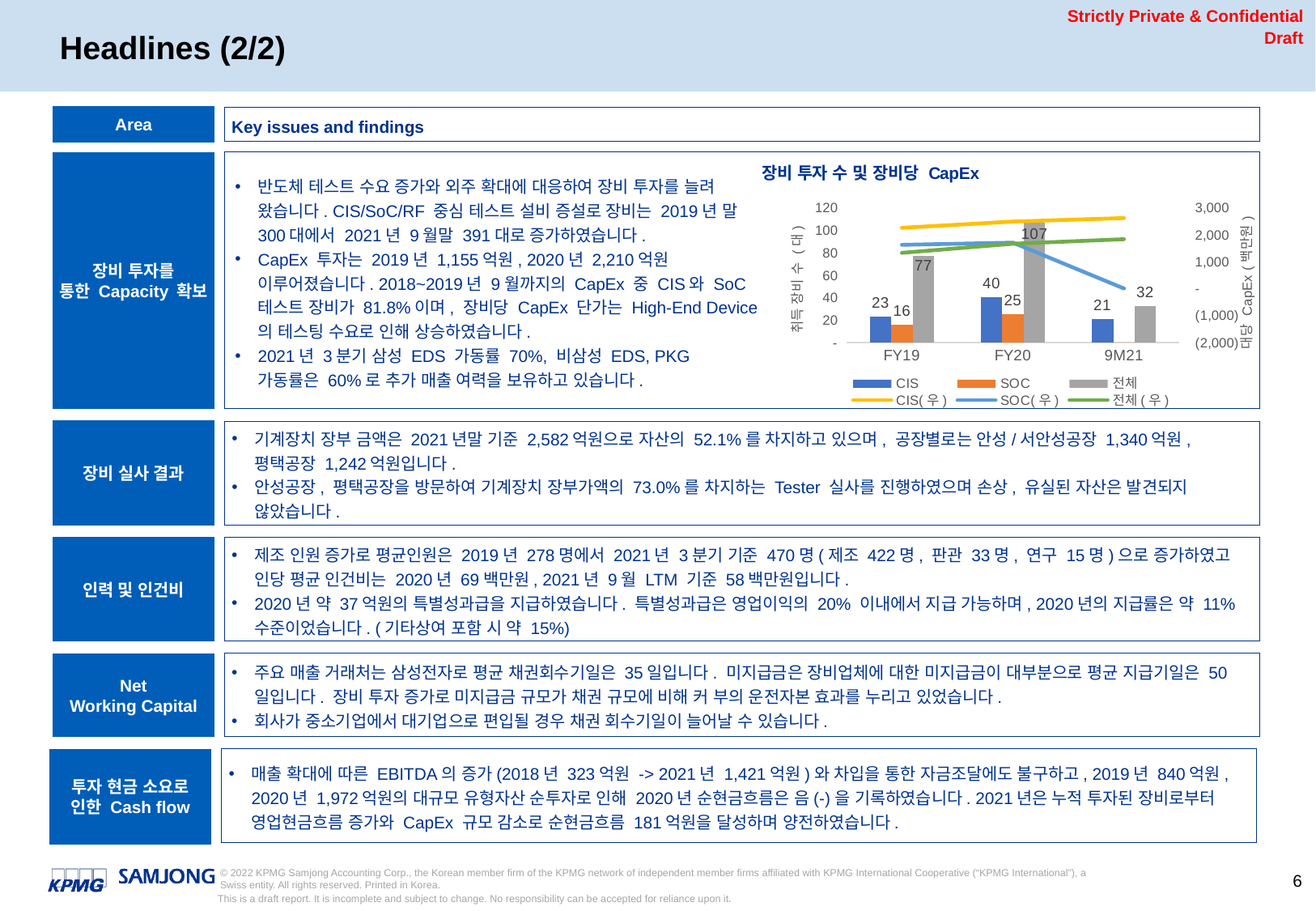

# Headlines (2/2)
Area
Area
Key issues and findings

장비 투자를
통한 Capacity 확보

### Chart: 장비 투자 수 및 장비당 CapEx

| Category | CIS | SOC | 전체 | CIS(우) | SOC(우) | 전체(우) |
|---|---|---|---|---|---|---|
| FY19 | 23.0 | 16.0 | 77.0 | 2253.0 | 1621.0 | 1326.0 |
| FY20 | 40.0 | 25.0 | 107.0 | 2486.0 | 1703.0 | 1663.0 |
| 9M21 | 21.0 | None | 32.0 | 2616.0 | None | 1831.0 |
반도체 테스트 수요 증가와 외주 확대에 대응하여 장비 투자를 늘려 왔습니다. CIS/SoC/RF 중심 테스트 설비 증설로 장비는 2019년 말 300대에서 2021년 9월말 391대로 증가하였습니다.
CapEx 투자는 2019년 1,155억원, 2020년 2,210억원 이루어졌습니다. 2018~2019년 9월까지의 CapEx 중 CIS와 SoC 테스트 장비가 81.8%이며, 장비당 CapEx 단가는 High-End Device의 테스팅 수요로 인해 상승하였습니다.
2021년 3분기 삼성 EDS 가동률 70%, 비삼성 EDS, PKG 가동률은 60%로 추가 매출 여력을 보유하고 있습니다.
기계장치 장부 금액은 2021년말 기준 2,582억원으로 자산의 52.1%를 차지하고 있으며, 공장별로는 안성/서안성공장 1,340억원, 평택공장 1,242억원입니다.
안성공장, 평택공장을 방문하여 기계장치 장부가액의 73.0%를 차지하는 Tester 실사를 진행하였으며 손상, 유실된 자산은 발견되지 않았습니다.
장비 실사 결과
제조 인원 증가로 평균인원은 2019년 278명에서 2021년 3분기 기준 470명(제조 422명, 판관 33명, 연구 15명)으로 증가하였고 인당 평균 인건비는 2020년 69백만원, 2021년 9월 LTM 기준 58백만원입니다.
2020년 약 37억원의 특별성과급을 지급하였습니다. 특별성과급은 영업이익의 20% 이내에서 지급 가능하며, 2020년의 지급률은 약 11%수준이었습니다. (기타상여 포함 시 약 15%)
인력 및 인건비
주요 매출 거래처는 삼성전자로 평균 채권회수기일은 35일입니다. 미지급금은 장비업체에 대한 미지급금이 대부분으로 평균 지급기일은 50일입니다. 장비 투자 증가로 미지급금 규모가 채권 규모에 비해 커 부의 운전자본 효과를 누리고 있었습니다.
회사가 중소기업에서 대기업으로 편입될 경우 채권 회수기일이 늘어날 수 있습니다.
Net
Working Capital
매출 확대에 따른 EBITDA의 증가(2018년 323억원 -> 2021년 1,421억원)와 차입을 통한 자금조달에도 불구하고, 2019년 840억원, 2020년 1,972억원의 대규모 유형자산 순투자로 인해 2020년 순현금흐름은 음(-)을 기록하였습니다. 2021년은 누적 투자된 장비로부터 영업현금흐름 증가와 CapEx 규모 감소로 순현금흐름 181억원을 달성하며 양전하였습니다.
투자 현금 소요로
인한 Cash flow